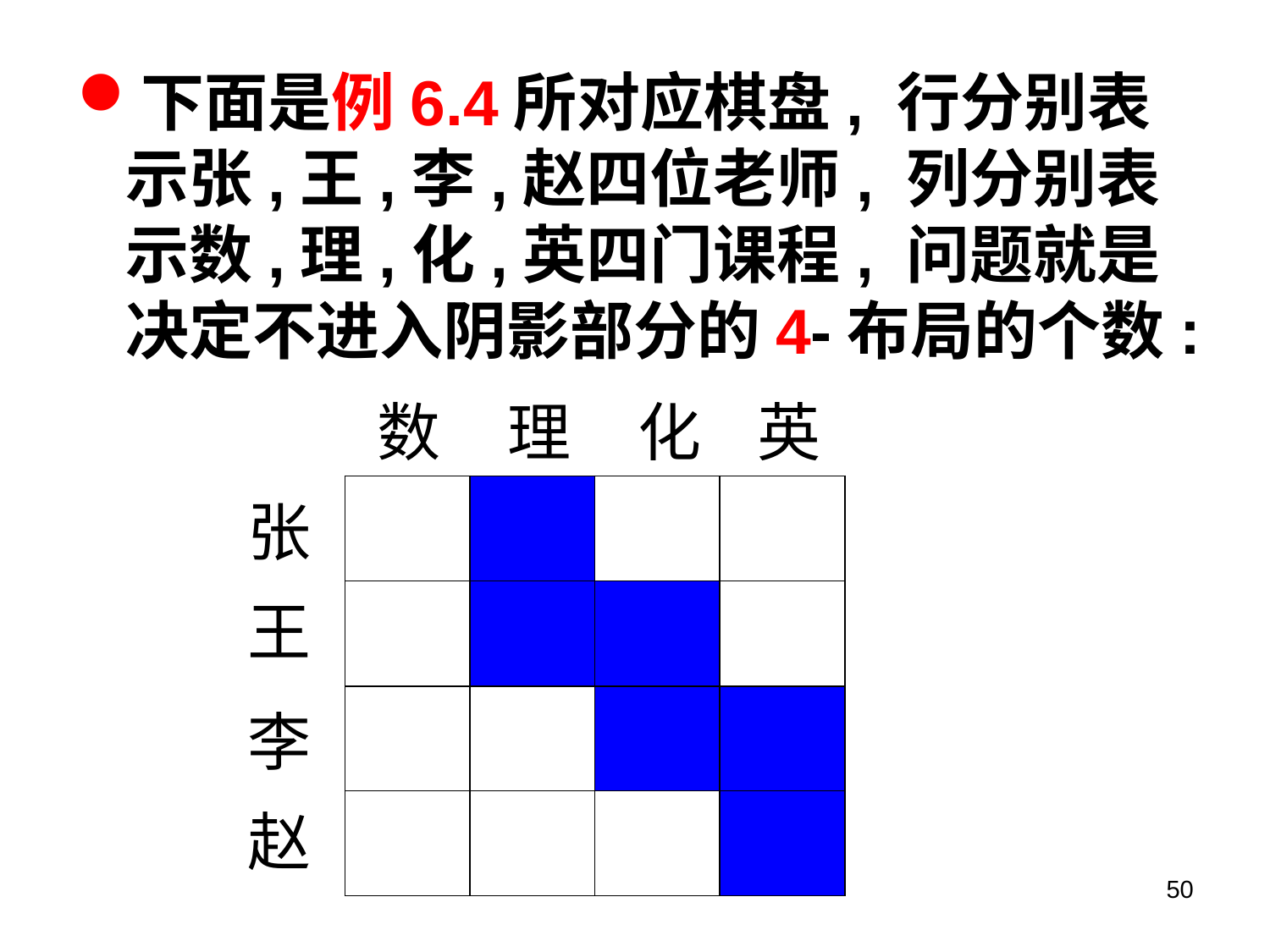

下面是例6.4所对应棋盘, 行分别表示张,王,李,赵四位老师, 列分别表示数,理,化,英四门课程, 问题就是决定不进入阴影部分的4-布局的个数:
数
理
化
英
|  |  |  |  |
| --- | --- | --- | --- |
|  |  |  |  |
|  |  |  |  |
|  |  |  |  |
张
王
李
赵
50